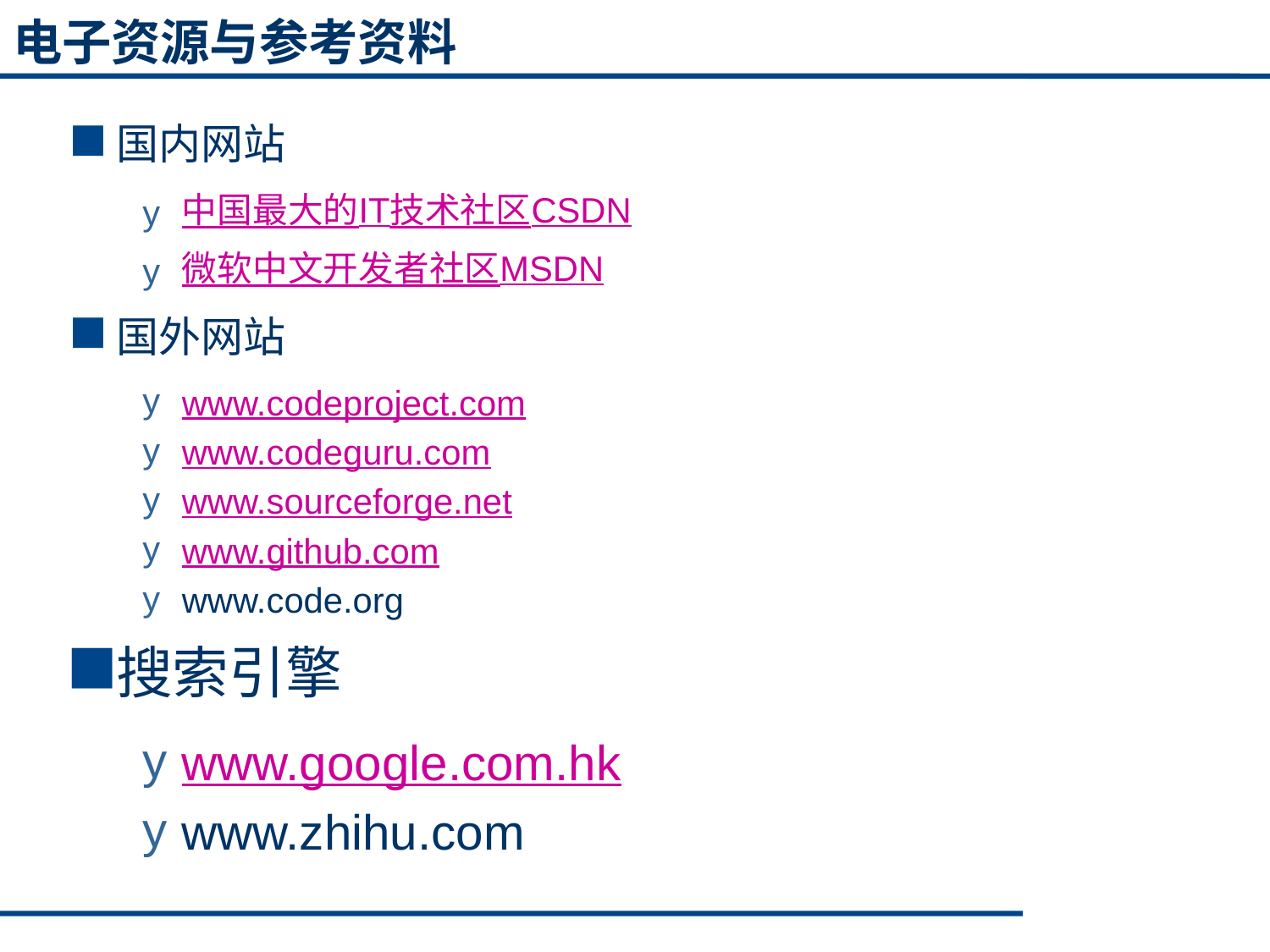

# 电子资源与参考资料
国内网站
中国最大的IT技术社区CSDN
微软中文开发者社区MSDN
国外网站
www.codeproject.com
www.codeguru.com
www.sourceforge.net
www.github.com
www.code.org
搜索引擎
www.google.com.hk
www.zhihu.com